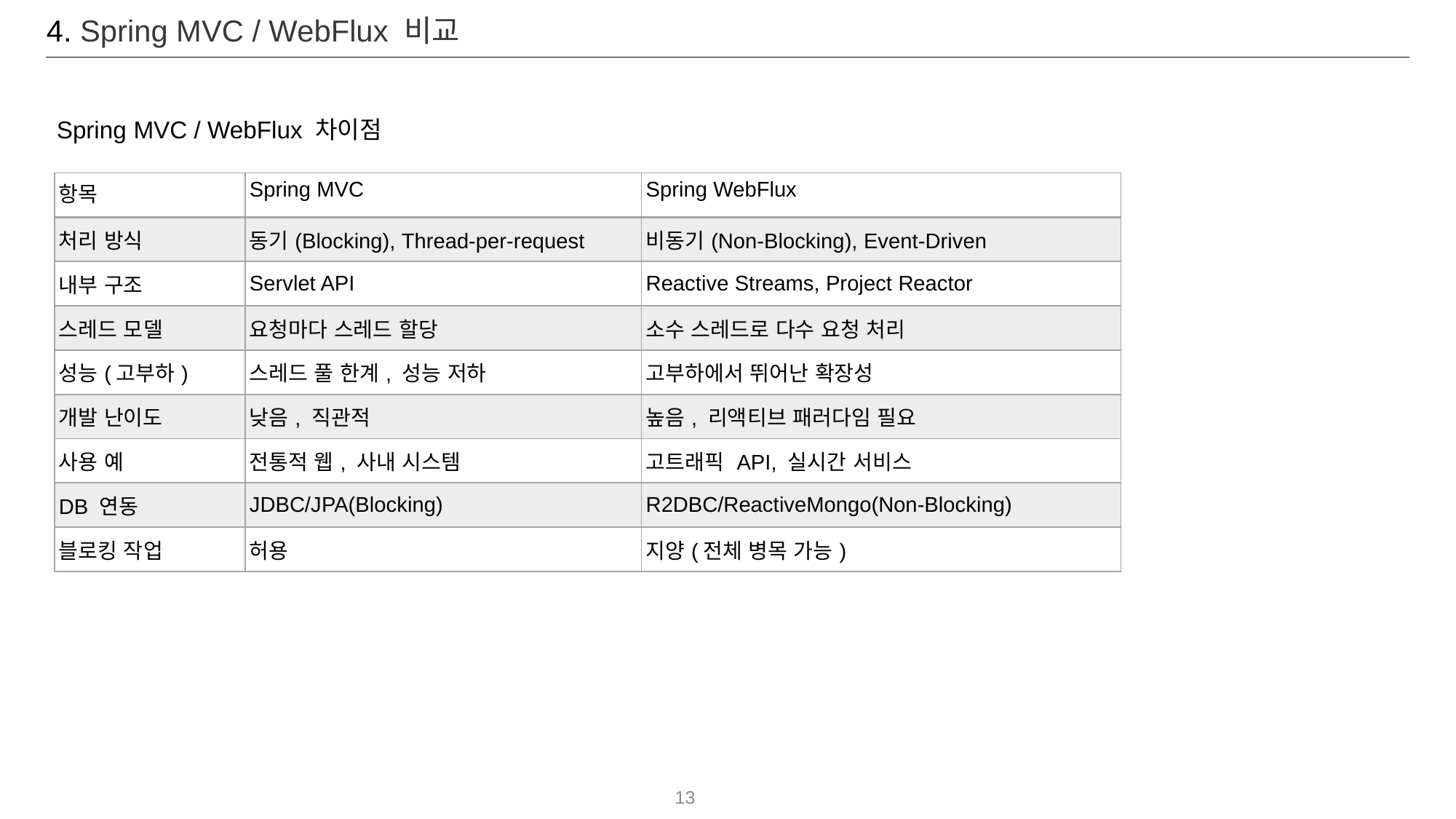

# 4. Spring MVC / WebFlux 비교
Spring MVC / WebFlux 차이점
| 항목 | Spring MVC | Spring WebFlux |
| --- | --- | --- |
| 처리 방식 | 동기(Blocking), Thread-per-request | 비동기(Non-Blocking), Event-Driven |
| 내부 구조 | Servlet API | Reactive Streams, Project Reactor |
| 스레드 모델 | 요청마다 스레드 할당 | 소수 스레드로 다수 요청 처리 |
| 성능(고부하) | 스레드 풀 한계, 성능 저하 | 고부하에서 뛰어난 확장성 |
| 개발 난이도 | 낮음, 직관적 | 높음, 리액티브 패러다임 필요 |
| 사용 예 | 전통적 웹, 사내 시스템 | 고트래픽 API, 실시간 서비스 |
| DB 연동 | JDBC/JPA(Blocking) | R2DBC/ReactiveMongo(Non-Blocking) |
| 블로킹 작업 | 허용 | 지양(전체 병목 가능) |
13